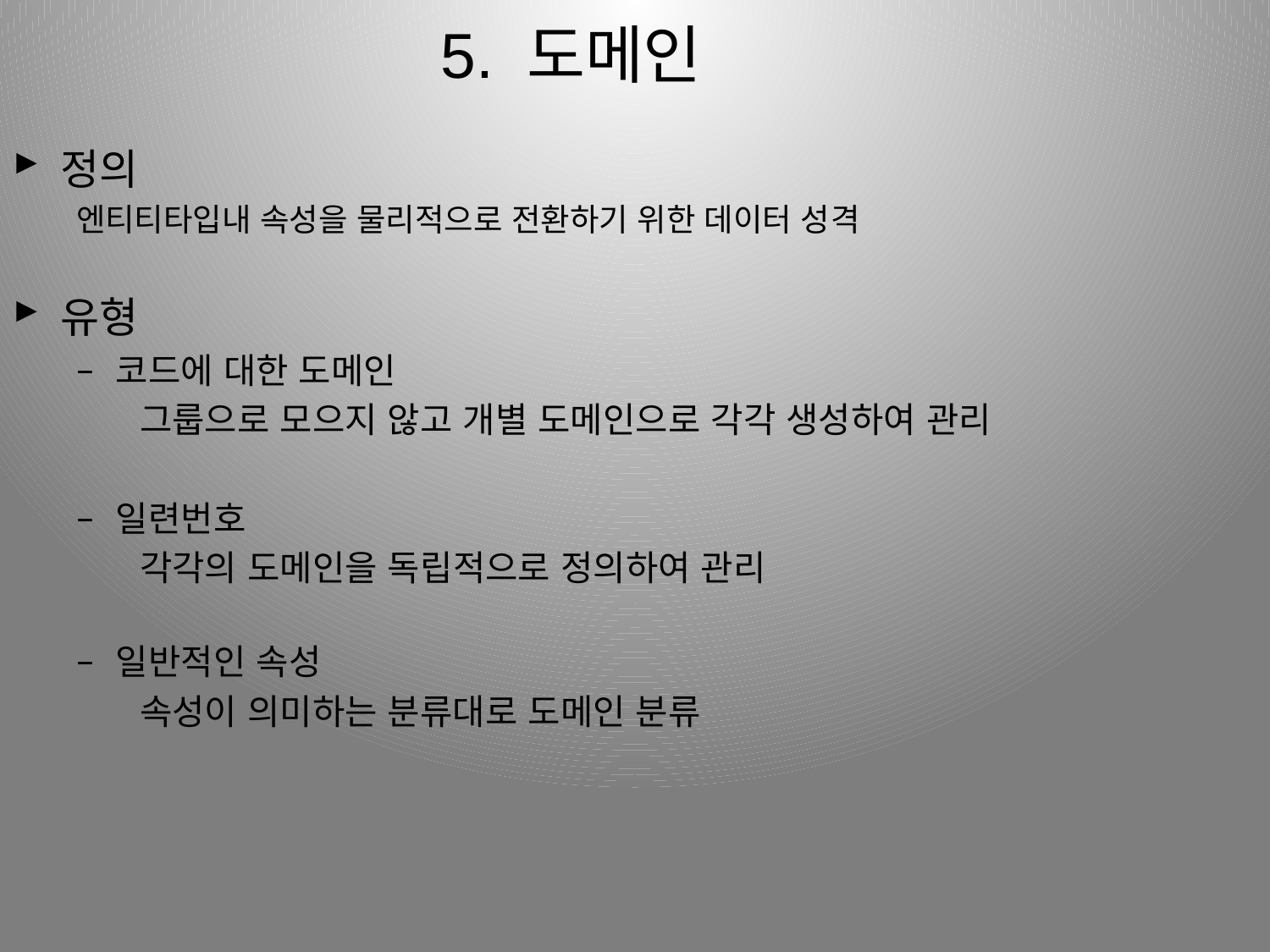

# 5. 도메인
정의
엔티티타입내 속성을 물리적으로 전환하기 위한 데이터 성격

유형
코드에 대한 도메인
그룹으로 모으지 않고 개별 도메인으로 각각 생성하여 관리

일련번호
각각의 도메인을 독립적으로 정의하여 관리

일반적인 속성
속성이 의미하는 분류대로 도메인 분류